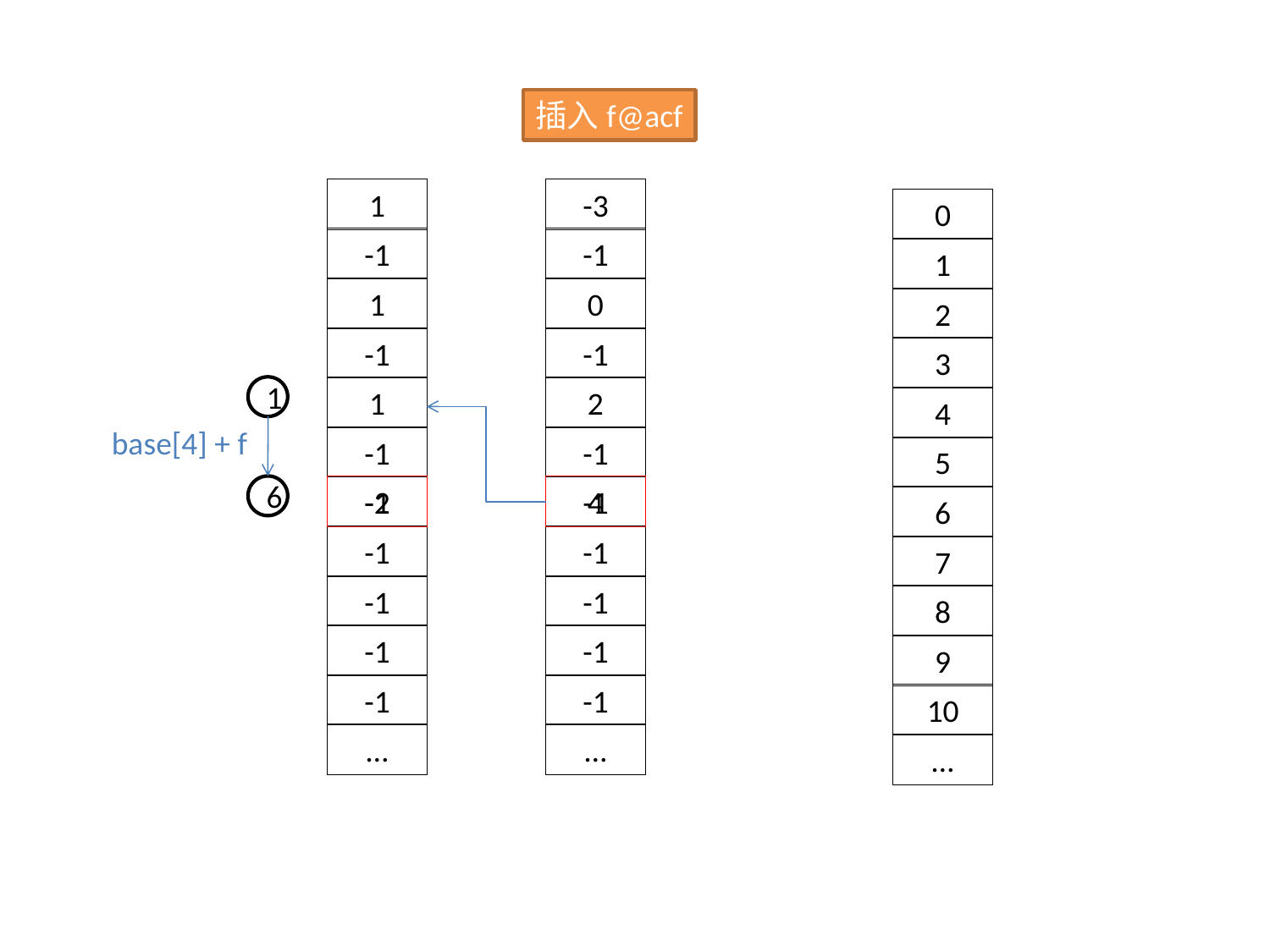

插入f@acf
1
-3
0
-1
-1
1
1
0
2
-1
-1
3
1
1
2
4
base[4] + f
-1
-1
5
6
-1
-2
-1
4
6
-1
-1
7
-1
-1
8
-1
-1
9
-1
-1
10
…
…
…